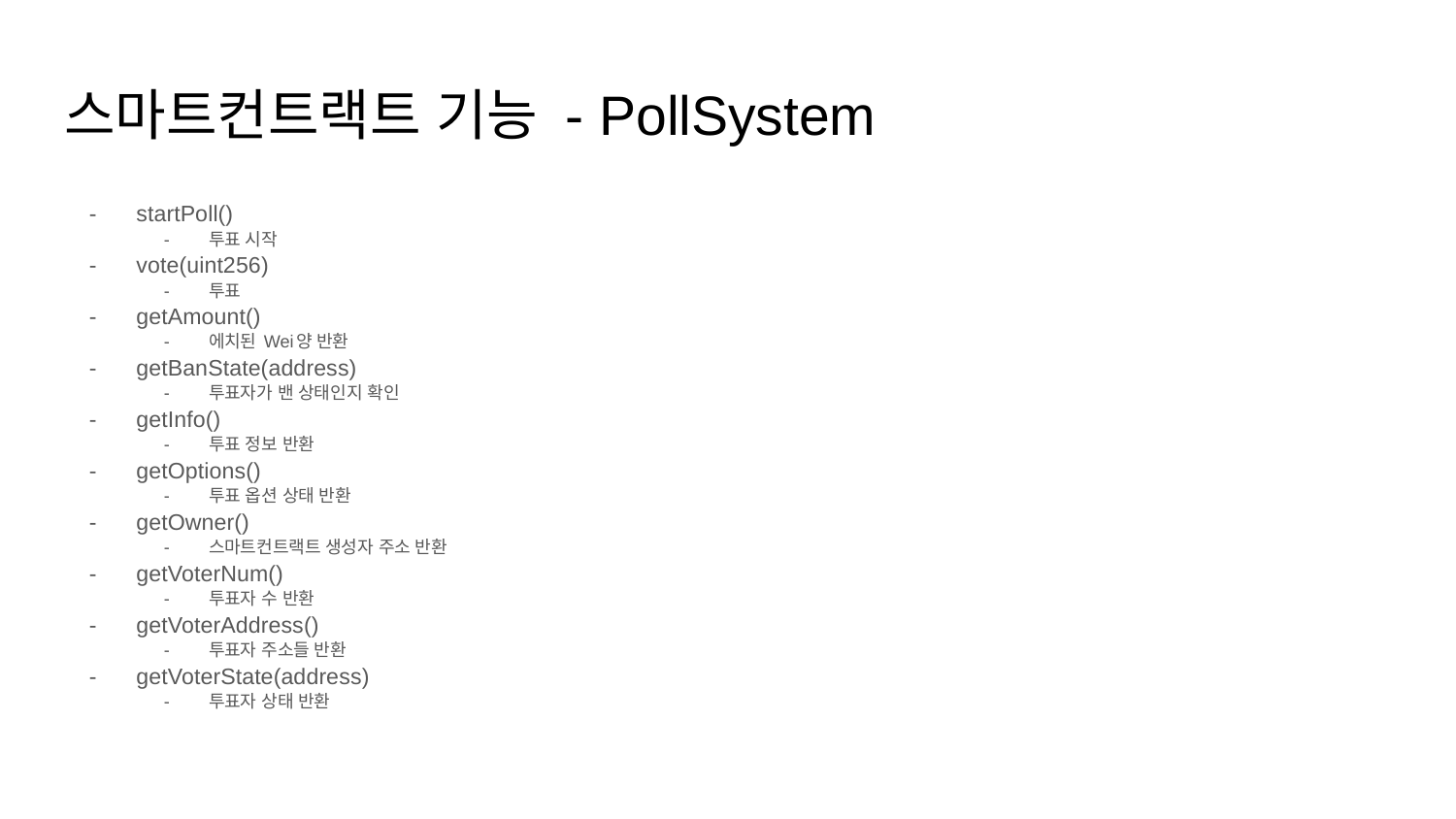

# 스마트컨트랙트 기능 - PollSystem

startPoll()
투표 시작
vote(uint256)
투표
getAmount()
에치된 Wei양 반환
getBanState(address)
투표자가 밴 상태인지 확인
getInfo()
투표 정보 반환
getOptions()
투표 옵션 상태 반환
getOwner()
스마트컨트랙트 생성자 주소 반환
getVoterNum()
투표자 수 반환
getVoterAddress()
투표자 주소들 반환
getVoterState(address)
투표자 상태 반환